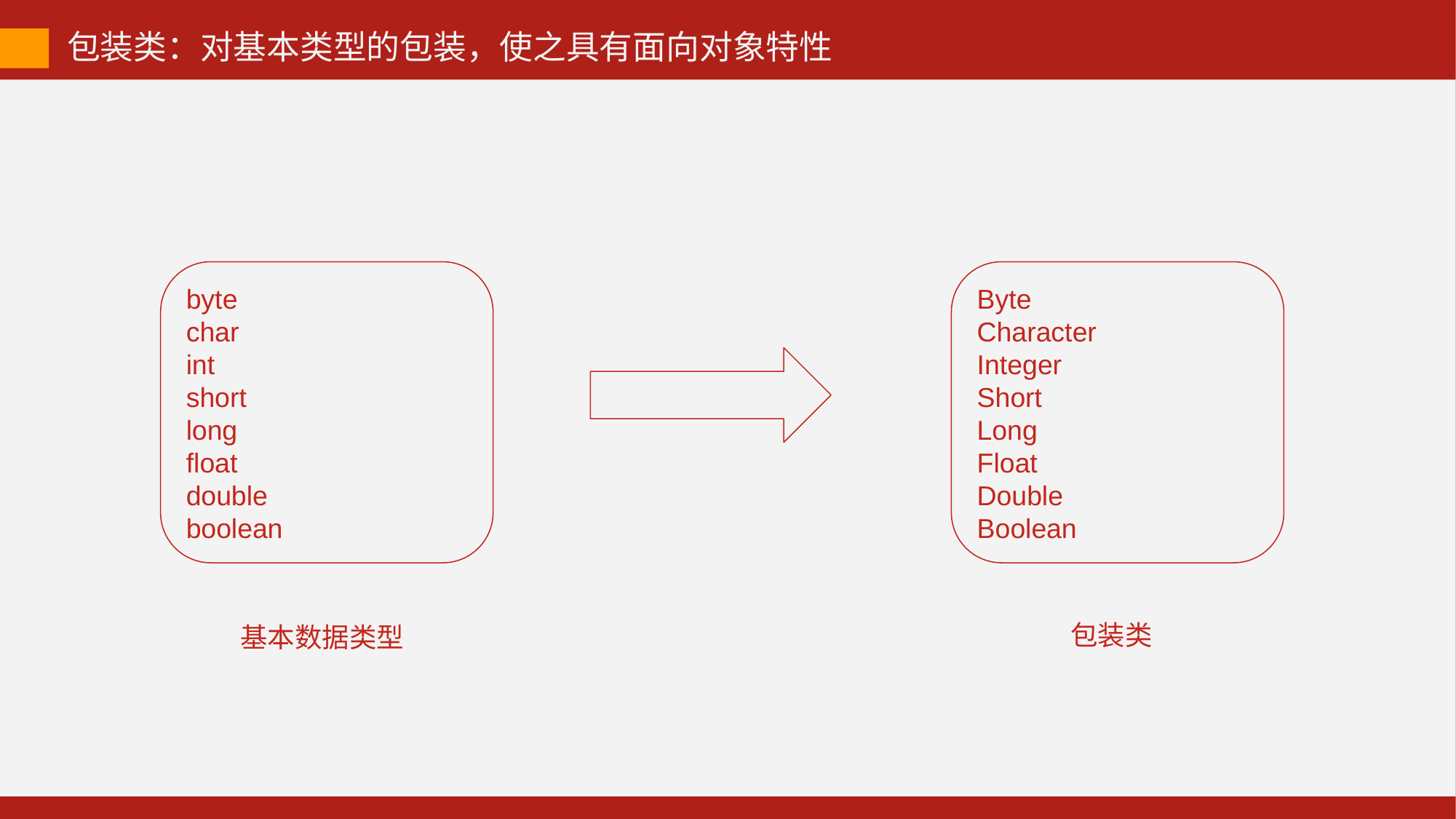

包装类：对基本类型的包装，使之具有面向对象特性

byte
char
int
short
long
float
double
boolean
Byte
Character
Integer
Short
Long
Float
Double
Boolean

包装类
基本数据类型